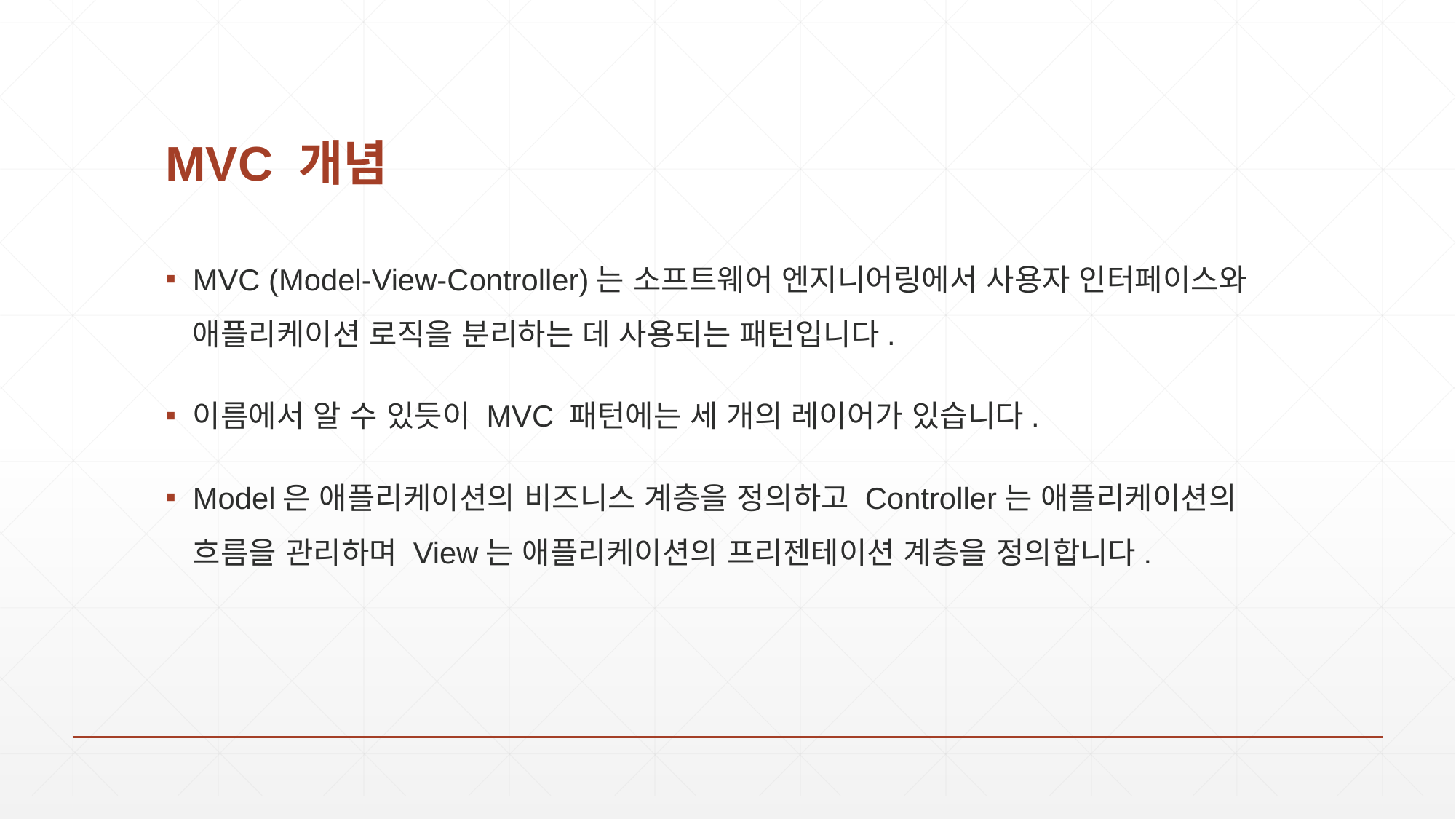

# MVC 개념
MVC (Model-View-Controller)는 소프트웨어 엔지니어링에서 사용자 인터페이스와 애플리케이션 로직을 분리하는 데 사용되는 패턴입니다.
이름에서 알 수 있듯이 MVC 패턴에는 세 개의 레이어가 있습니다.
Model은 애플리케이션의 비즈니스 계층을 정의하고 Controller는 애플리케이션의 흐름을 관리하며 View는 애플리케이션의 프리젠테이션 계층을 정의합니다.